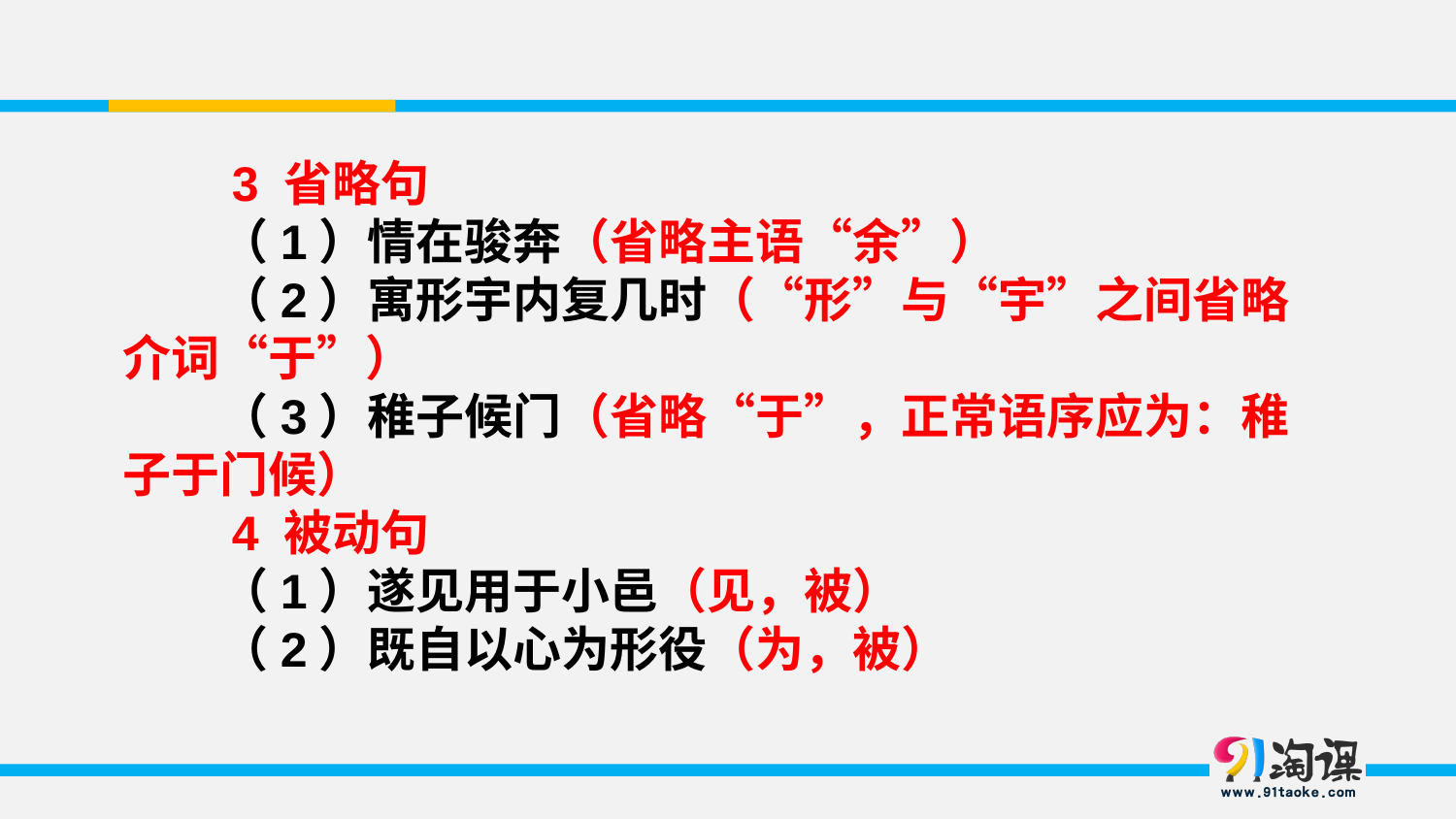

3 省略句
　　（1）情在骏奔（省略主语“余”）
　　（2）寓形宇内复几时（“形”与“宇”之间省略介词“于”）
　　（3）稚子候门（省略“于”，正常语序应为：稚子于门候）
　　4 被动句
　　（1）遂见用于小邑（见，被）
　　（2）既自以心为形役（为，被）